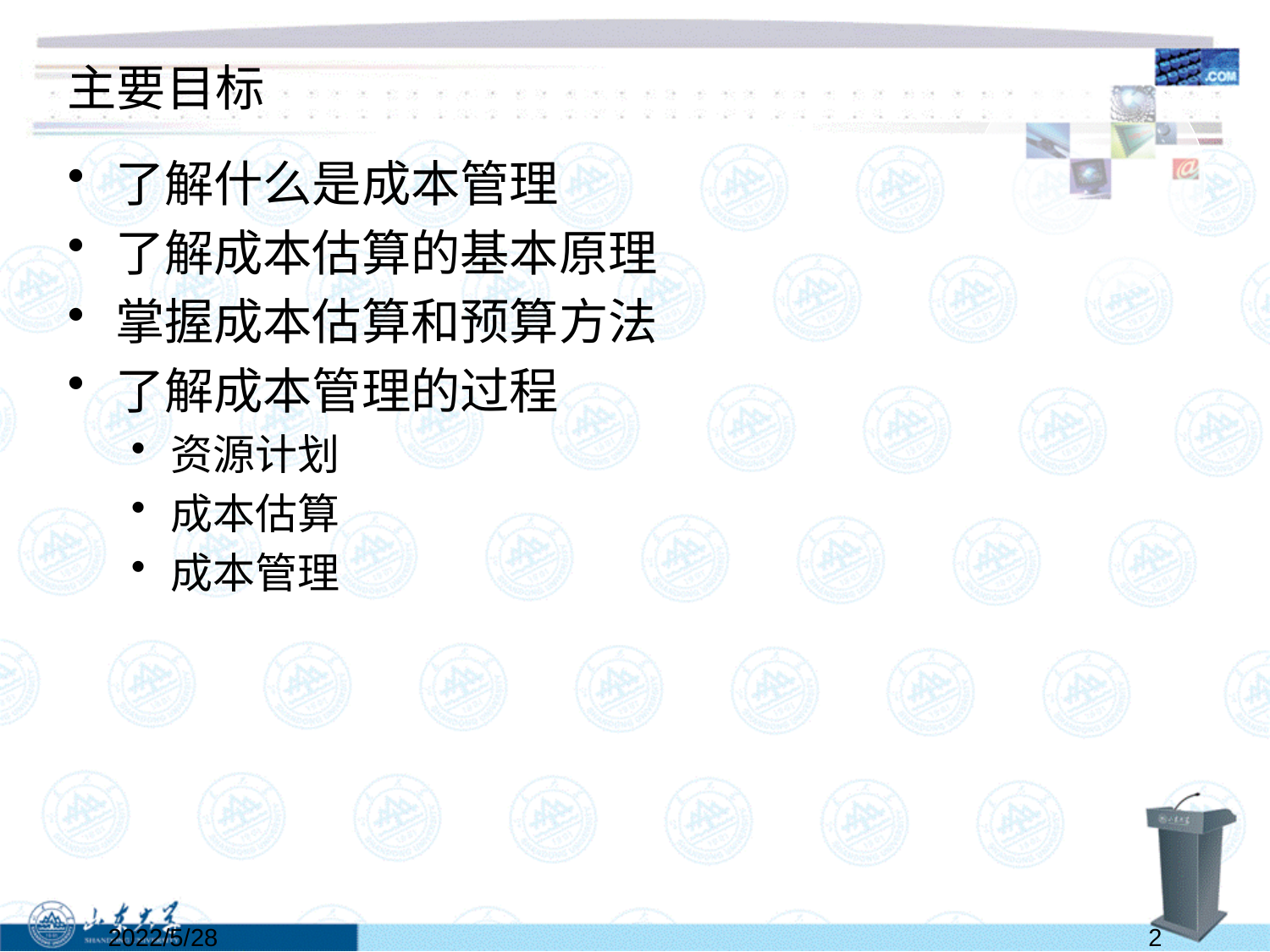

# 主要目标
了解什么是成本管理
了解成本估算的基本原理
掌握成本估算和预算方法
了解成本管理的过程
资源计划
成本估算
成本管理

2022/5/28
2